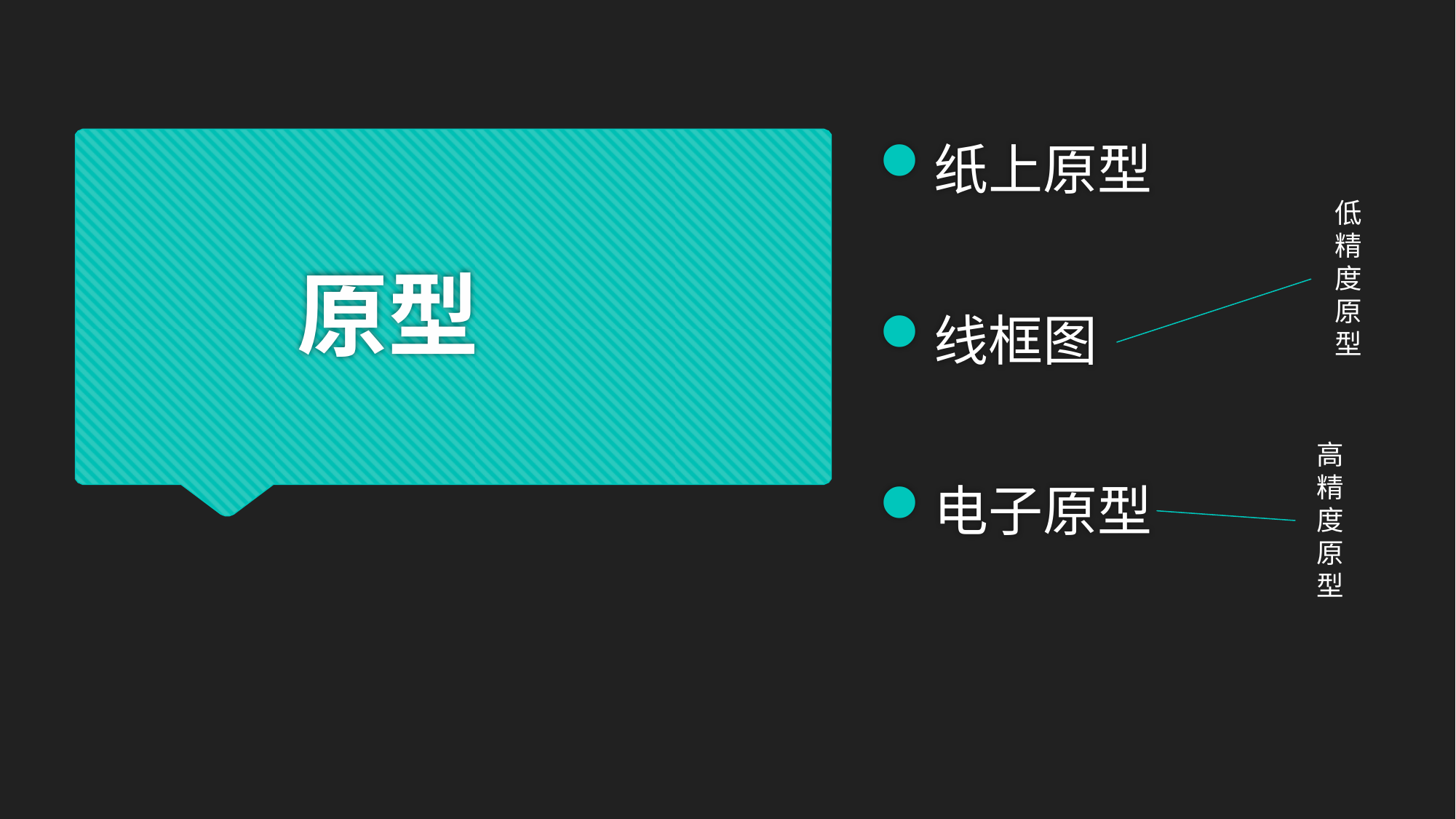

# 原型
纸上原型

线框图

电子原型
低精度原型
高精度原型